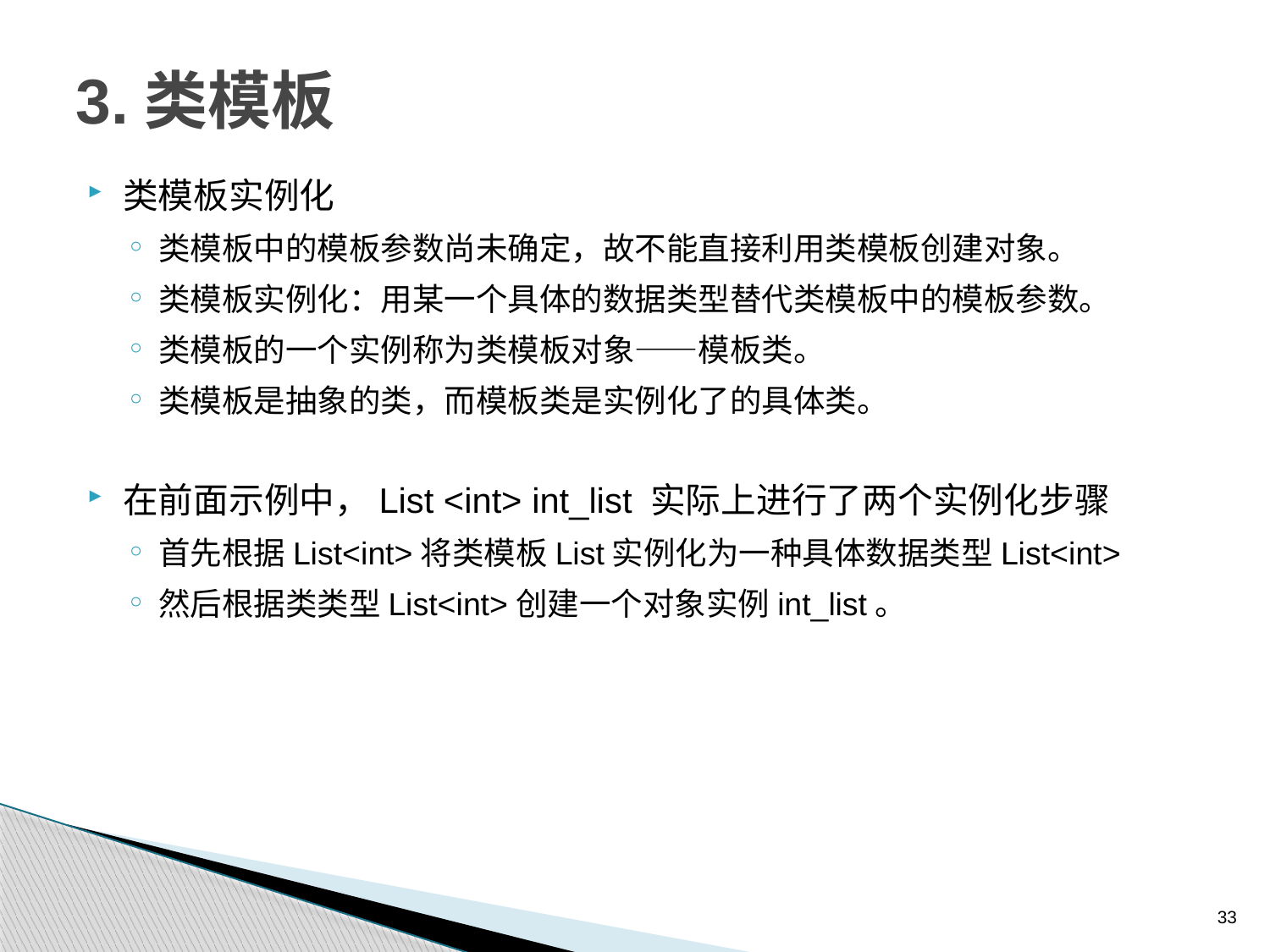

# 3.类模板
类模板实例化
类模板中的模板参数尚未确定，故不能直接利用类模板创建对象。
类模板实例化：用某一个具体的数据类型替代类模板中的模板参数。
类模板的一个实例称为类模板对象——模板类。
类模板是抽象的类，而模板类是实例化了的具体类。

在前面示例中，List <int> int_list 实际上进行了两个实例化步骤
首先根据List<int>将类模板List实例化为一种具体数据类型List<int>
然后根据类类型List<int>创建一个对象实例int_list。

33